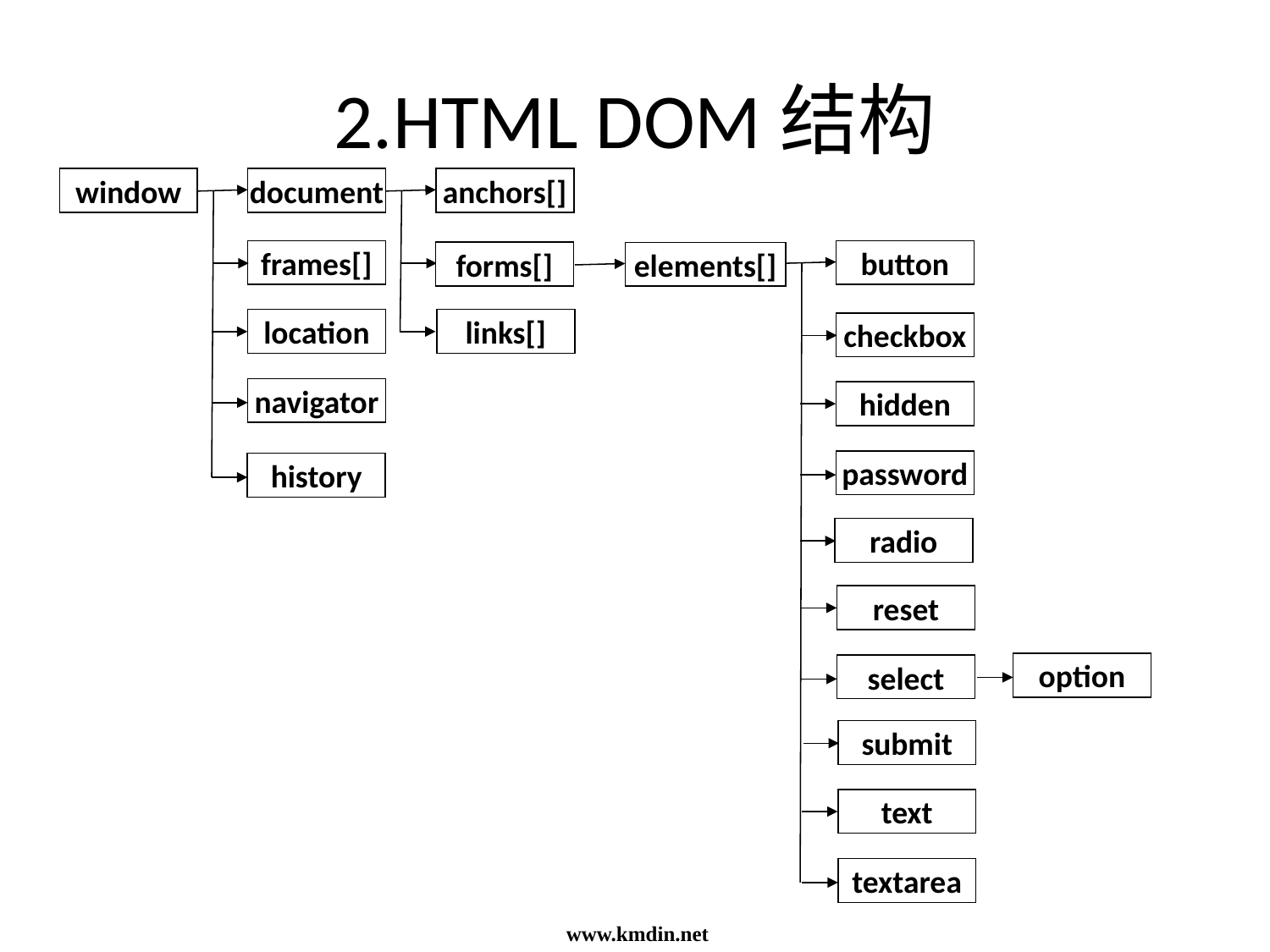

# 2.HTML DOM结构
window
document
frames[]
location
navigator
history
anchors[]
forms[]
elements[]
links[]
button
checkbox
hidden
password
radio
reset
option
select
submit
text
textarea